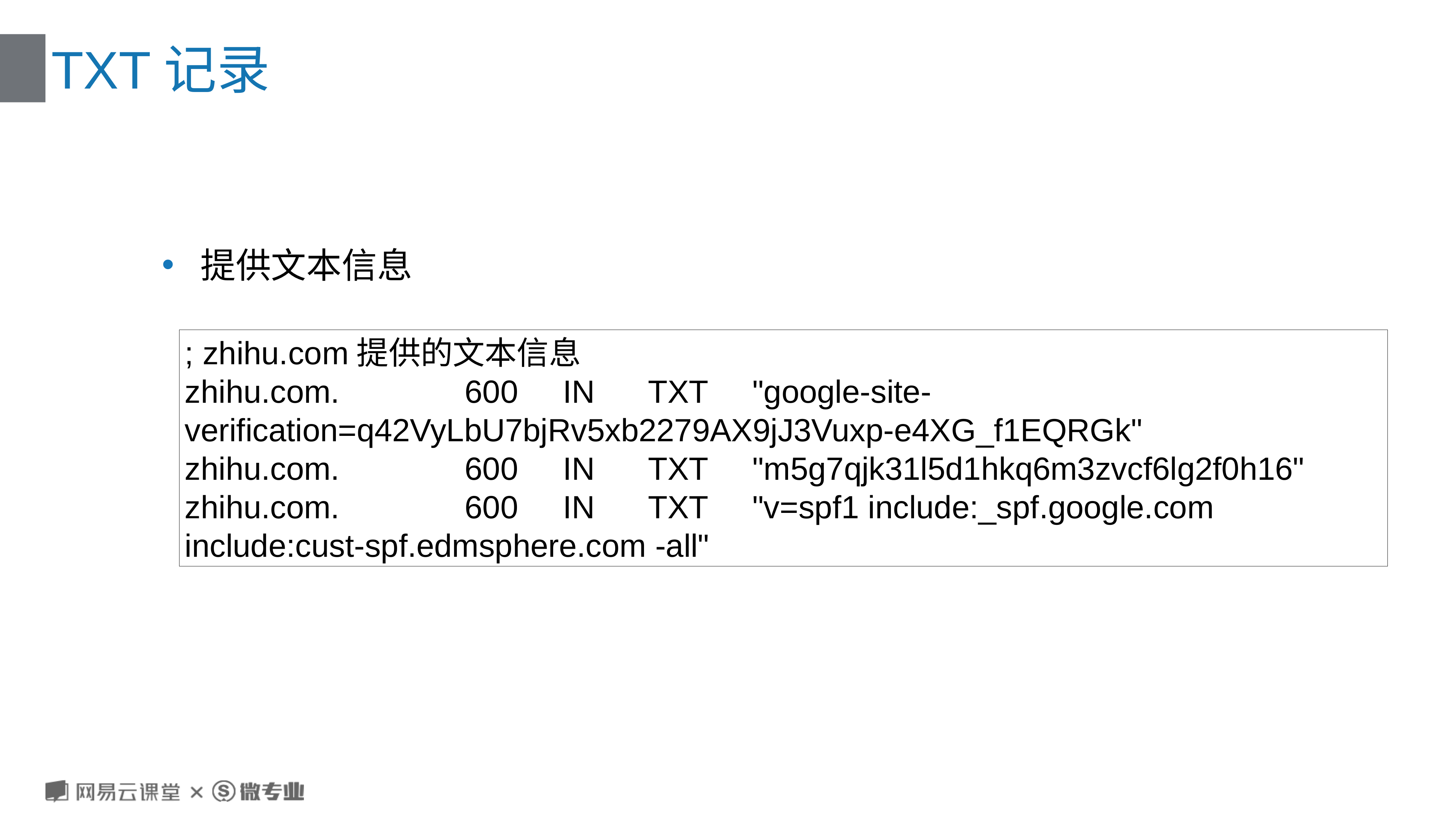

# TXT记录
提供文本信息
; zhihu.com提供的文本信息
zhihu.com.              600     IN      TXT     "google-site-verification=q42VyLbU7bjRv5xb2279AX9jJ3Vuxp-e4XG_f1EQRGk"
zhihu.com.              600     IN      TXT     "m5g7qjk31l5d1hkq6m3zvcf6lg2f0h16"
zhihu.com.              600     IN      TXT     "v=spf1 include:_spf.google.com include:cust-spf.edmsphere.com -all"